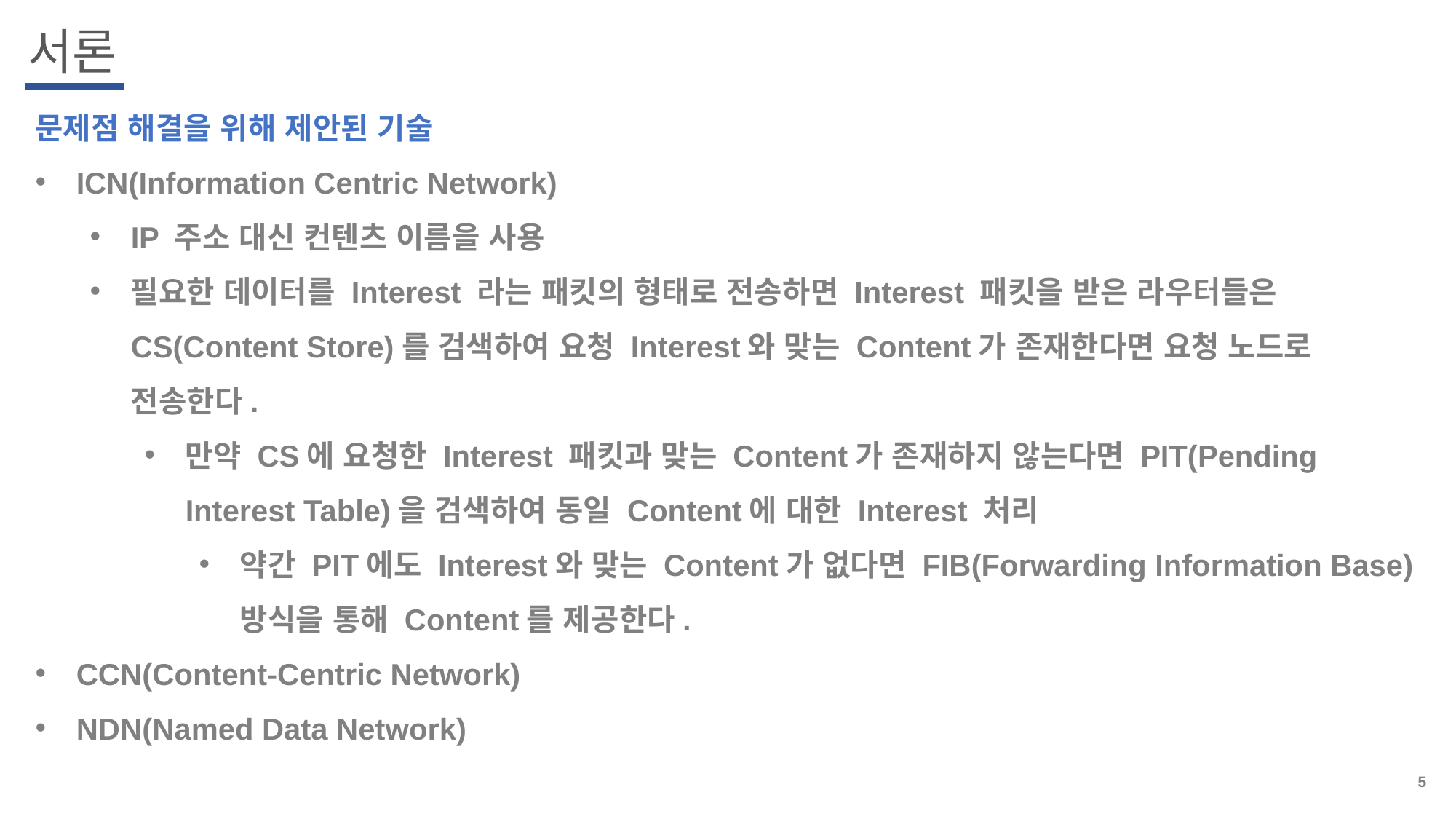

서론
문제점 해결을 위해 제안된 기술
ICN(Information Centric Network)
IP 주소 대신 컨텐츠 이름을 사용
필요한 데이터를 Interest 라는 패킷의 형태로 전송하면 Interest 패킷을 받은 라우터들은 CS(Content Store)를 검색하여 요청 Interest와 맞는 Content가 존재한다면 요청 노드로 전송한다.
만약 CS에 요청한 Interest 패킷과 맞는 Content가 존재하지 않는다면 PIT(Pending Interest Table)을 검색하여 동일 Content에 대한 Interest 처리
약간 PIT에도 Interest와 맞는 Content가 없다면 FIB(Forwarding Information Base) 방식을 통해 Content를 제공한다.
CCN(Content-Centric Network)
NDN(Named Data Network)
5